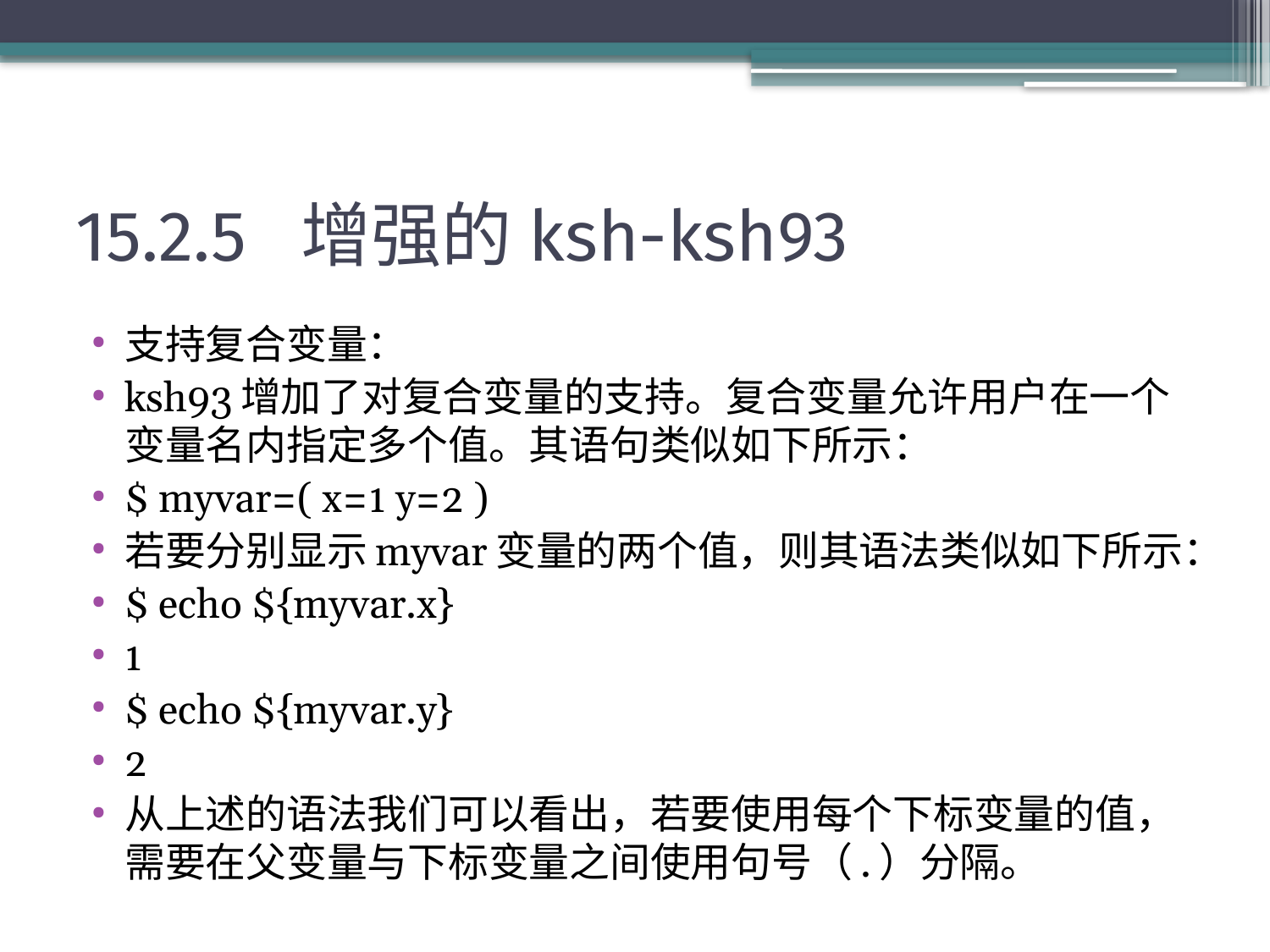

# 15.2.5  增强的ksh-ksh93
支持复合变量：
ksh93增加了对复合变量的支持。复合变量允许用户在一个变量名内指定多个值。其语句类似如下所示：
$ myvar=( x=1 y=2 )
若要分别显示myvar变量的两个值，则其语法类似如下所示：
$ echo ${myvar.x}
1
$ echo ${myvar.y}
2
从上述的语法我们可以看出，若要使用每个下标变量的值，需要在父变量与下标变量之间使用句号（.）分隔。